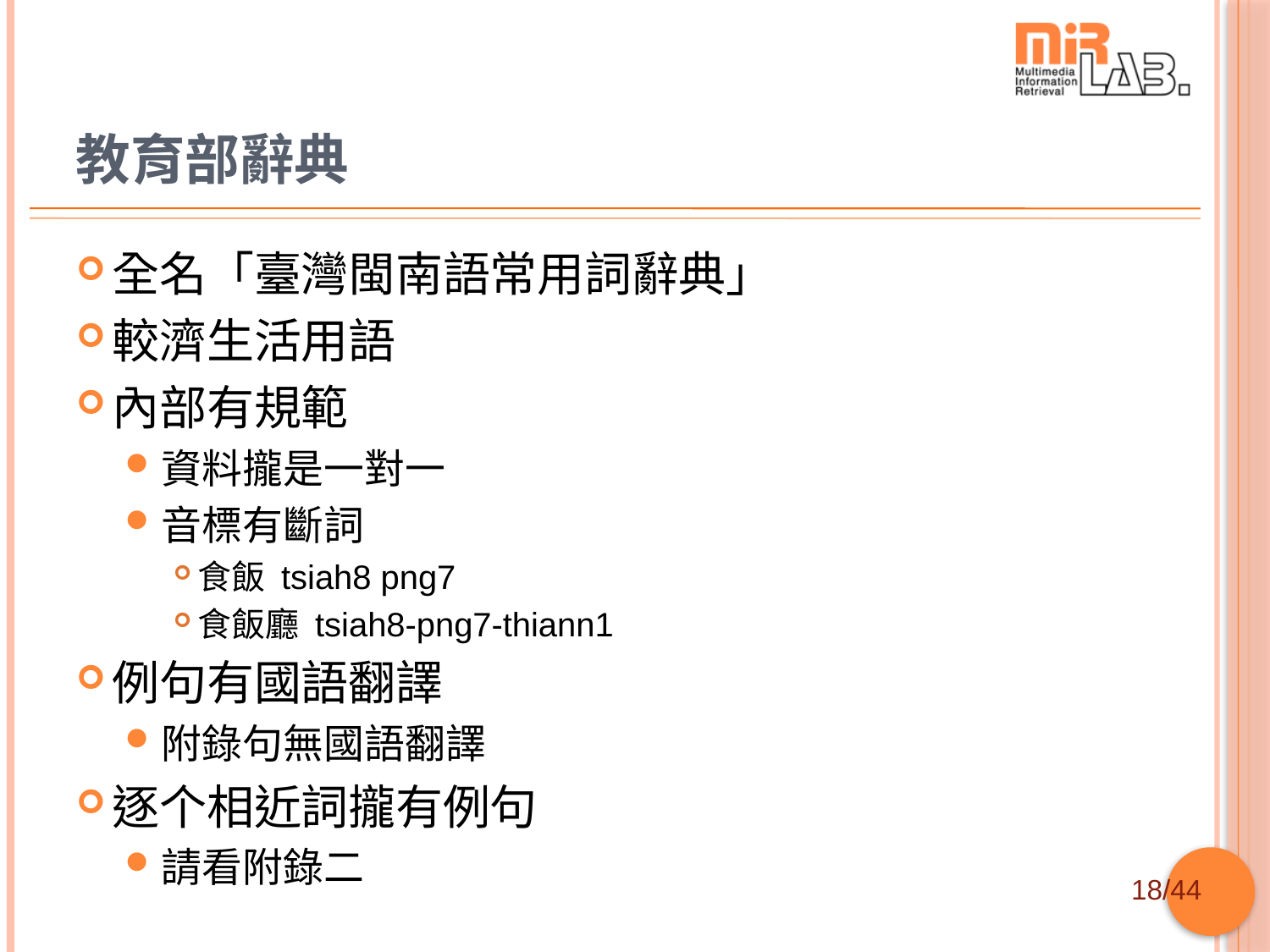

# 教育部辭典
全名「臺灣閩南語常用詞辭典」
較濟生活用語
內部有規範
資料攏是一對一
音標有斷詞
食飯 tsiah8 png7
食飯廳 tsiah8-png7-thiann1
例句有國語翻譯
附錄句無國語翻譯
逐个相近詞攏有例句
請看附錄二